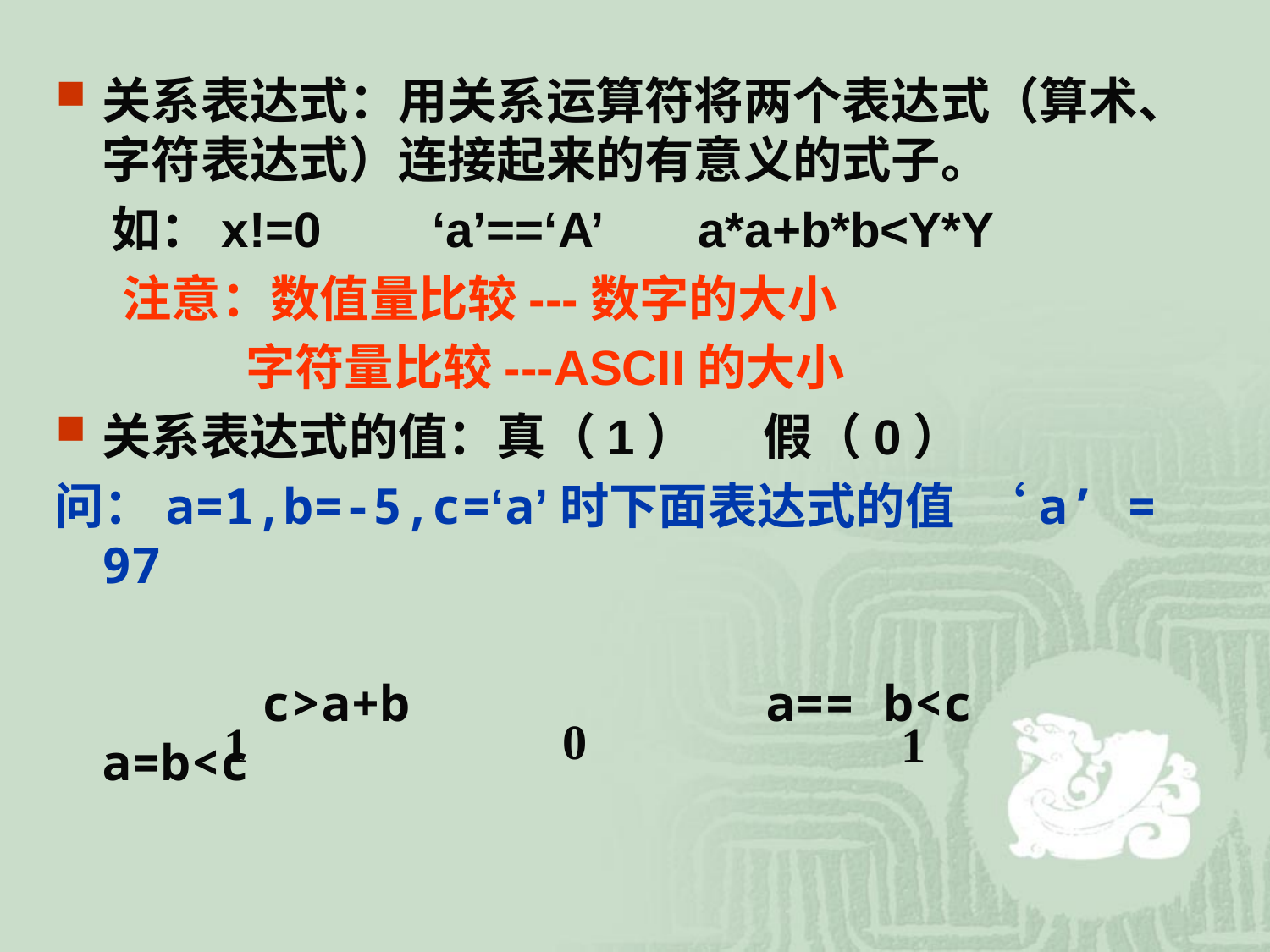

关系表达式：用关系运算符将两个表达式（算术、字符表达式）连接起来的有意义的式子。
    如：x!=0        ‘a’==‘A’       a*a+b*b<Y*Y
     注意：数值量比较---数字的大小
                字符量比较---ASCII的大小
关系表达式的值：真（1）      假（0）
问：a=1,b=-5,c=‘a’时下面表达式的值  ‘a’ = 97

       c>a+b            a== b<c         a=b<c

0
1
1